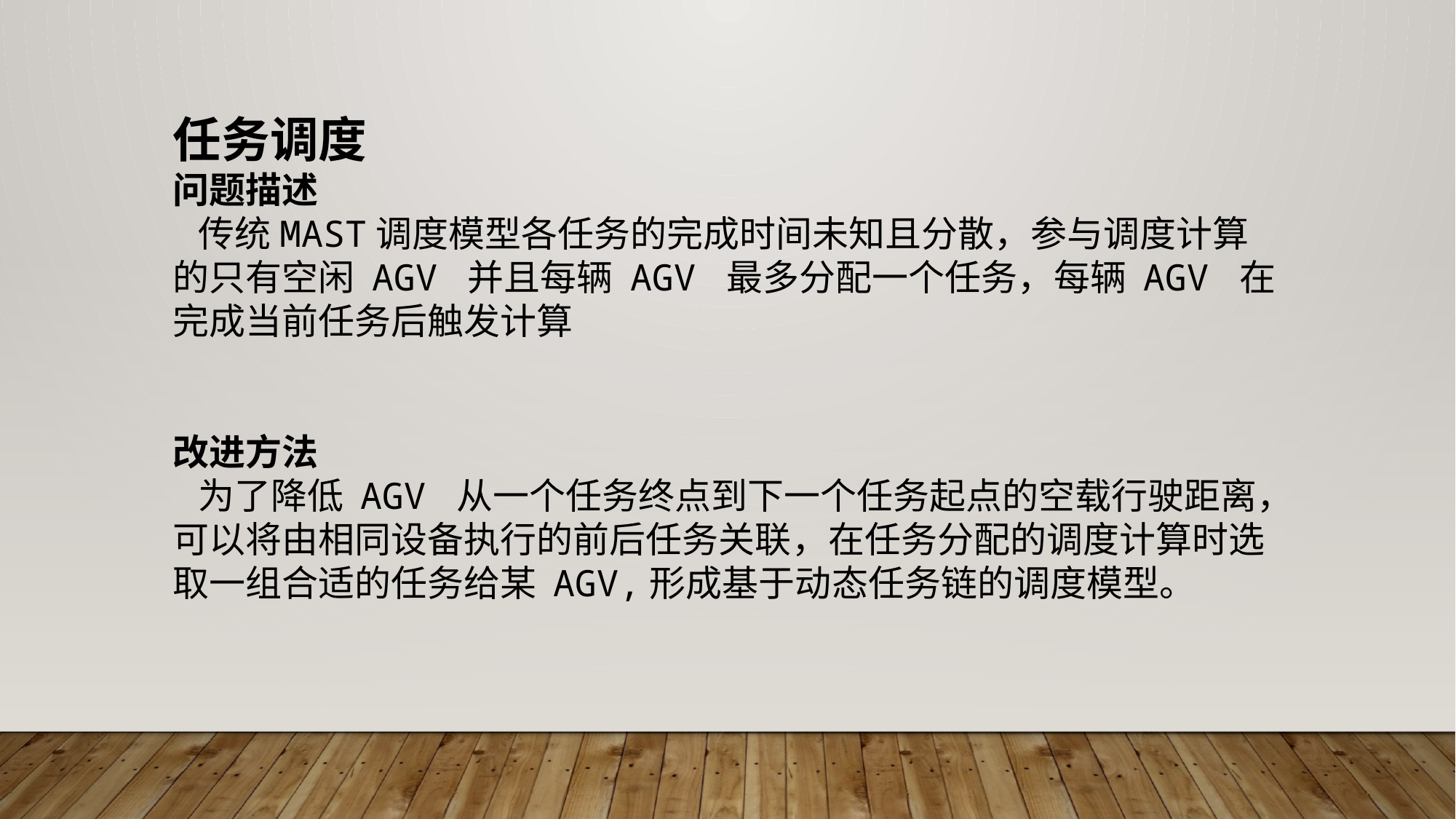

任务调度
问题描述
  传统MAST调度模型各任务的完成时间未知且分散，参与调度计算的只有空闲 AGV 并且每辆 AGV 最多分配一个任务，每辆 AGV 在完成当前任务后触发计算

改进方法
  为了降低 AGV 从一个任务终点到下一个任务起点的空载行驶距离，可以将由相同设备执行的前后任务关联，在任务分配的调度计算时选取一组合适的任务给某 AGV,形成基于动态任务链的调度模型。